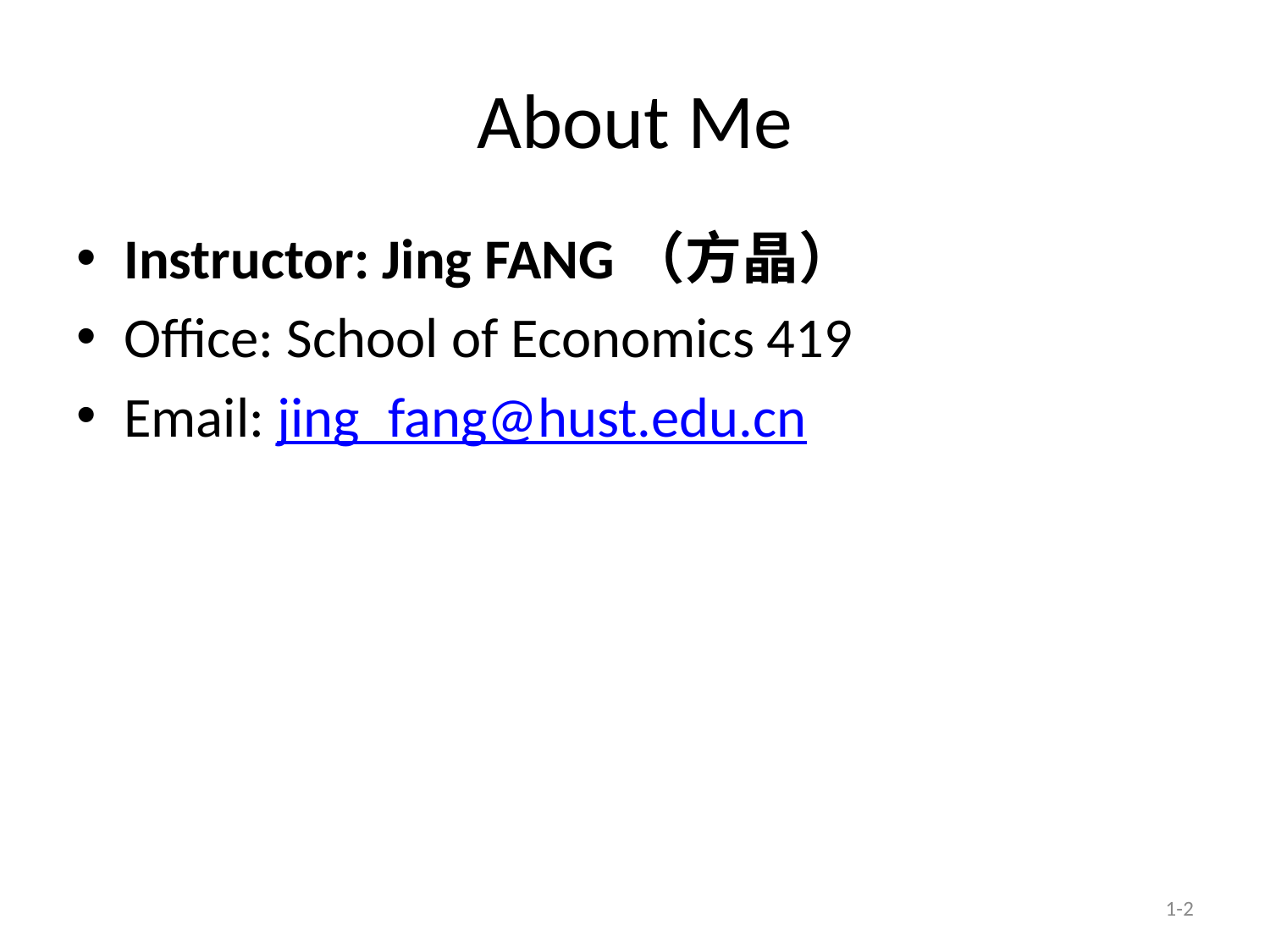

# About Me
Instructor: Jing FANG（方晶）
Office: School of Economics 419
Email: jing_fang@hust.edu.cn

1-2